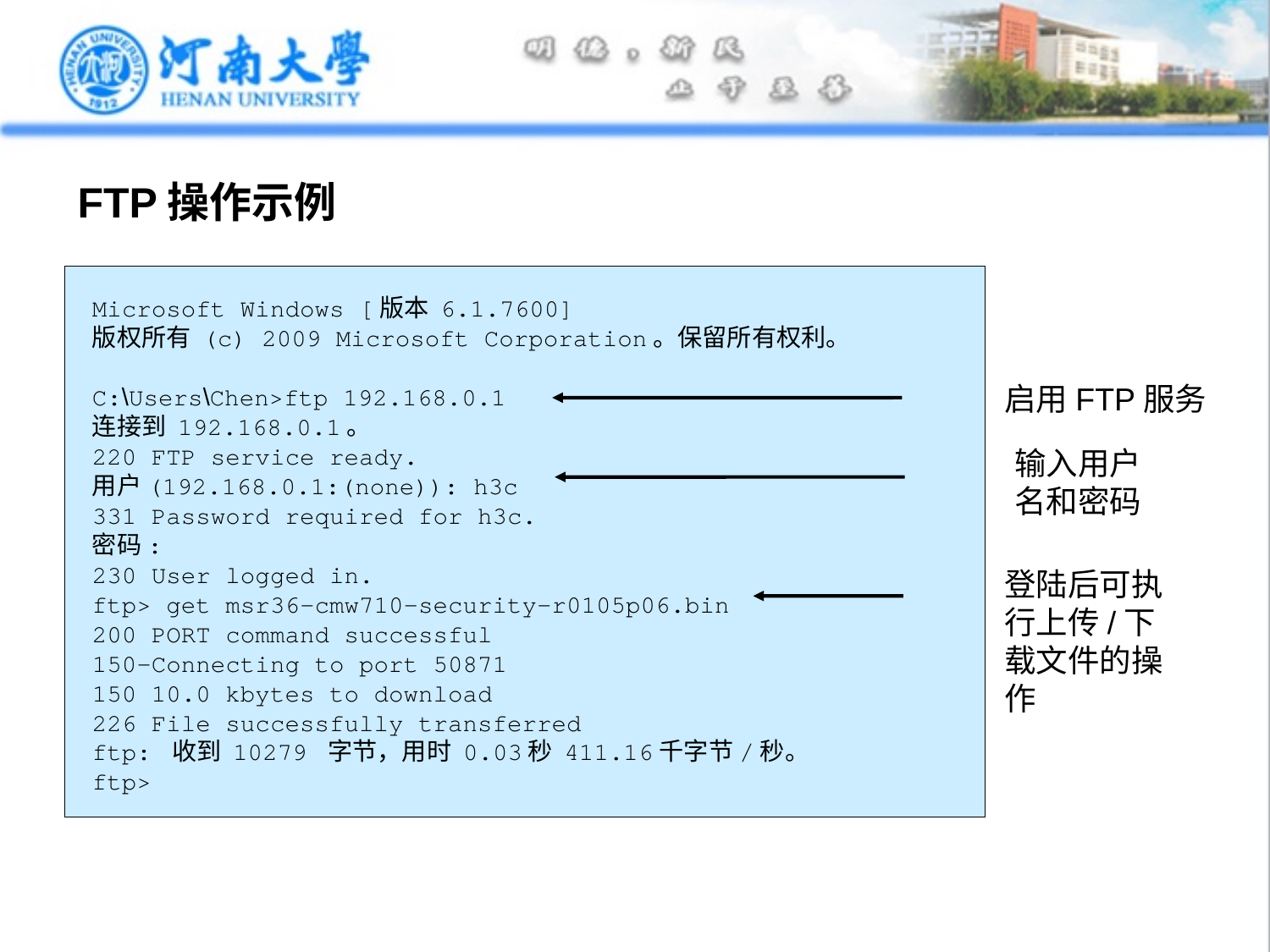

# FTP操作示例

Microsoft Windows [版本 6.1.7600]
版权所有 (c) 2009 Microsoft Corporation。保留所有权利。

C:\Users\Chen>ftp 192.168.0.1
连接到 192.168.0.1。
220 FTP service ready.
用户(192.168.0.1:(none)): h3c
331 Password required for h3c.
密码:
230 User logged in.
ftp> get msr36-cmw710-security-r0105p06.bin
200 PORT command successful
150-Connecting to port 50871
150 10.0 kbytes to download
226 File successfully transferred
ftp: 收到 10279 字节，用时 0.03秒 411.16千字节/秒。
ftp>

启用FTP服务

输入用户名和密码

登陆后可执行上传/下载文件的操作